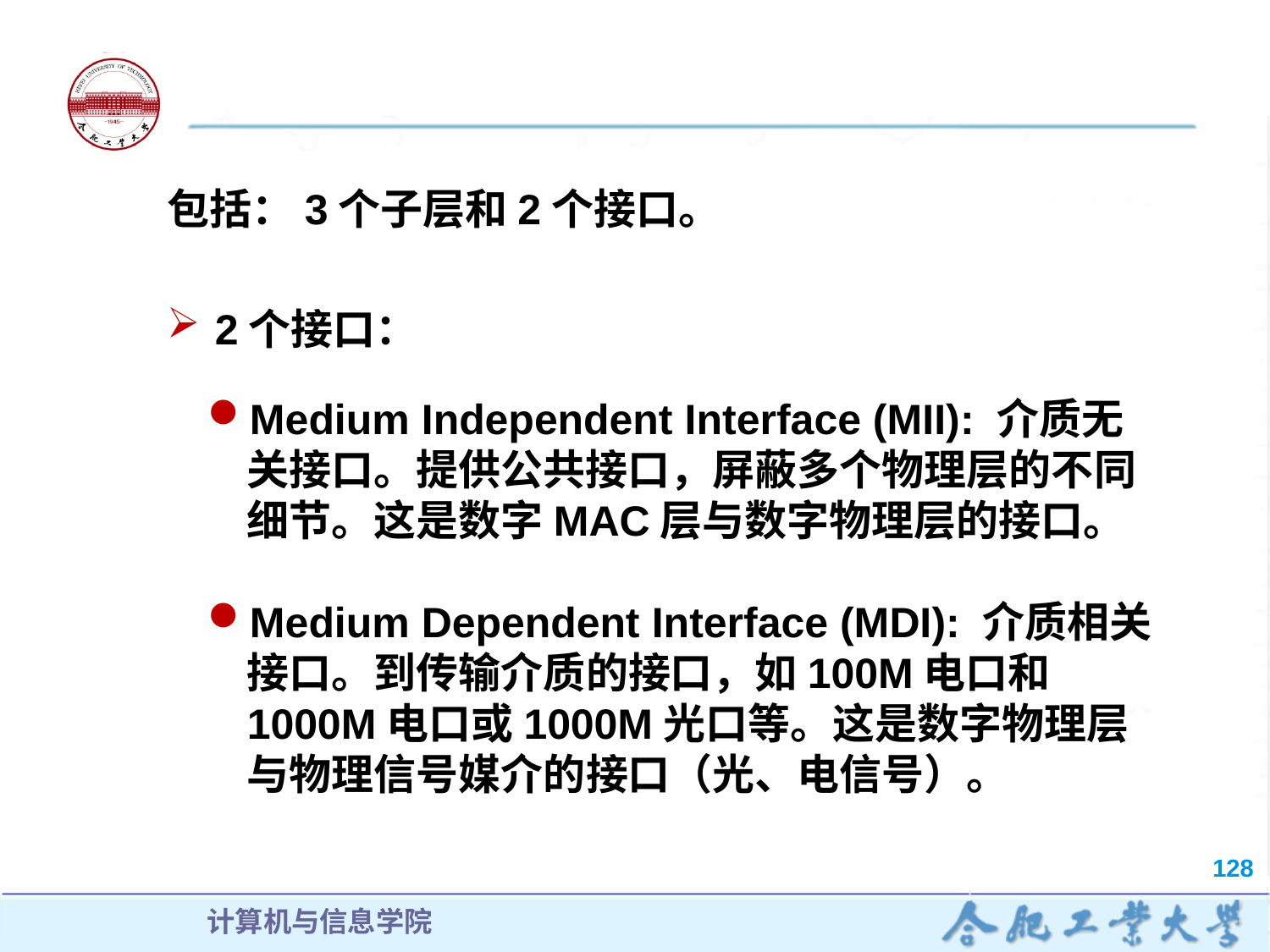

包括：3个子层和2个接口。
2个接口：
Medium Independent Interface (MII): 介质无关接口。提供公共接口，屏蔽多个物理层的不同细节。这是数字MAC层与数字物理层的接口。

Medium Dependent Interface (MDI): 介质相关接口。到传输介质的接口，如100M电口和1000M电口或1000M光口等。这是数字物理层与物理信号媒介的接口（光、电信号）。